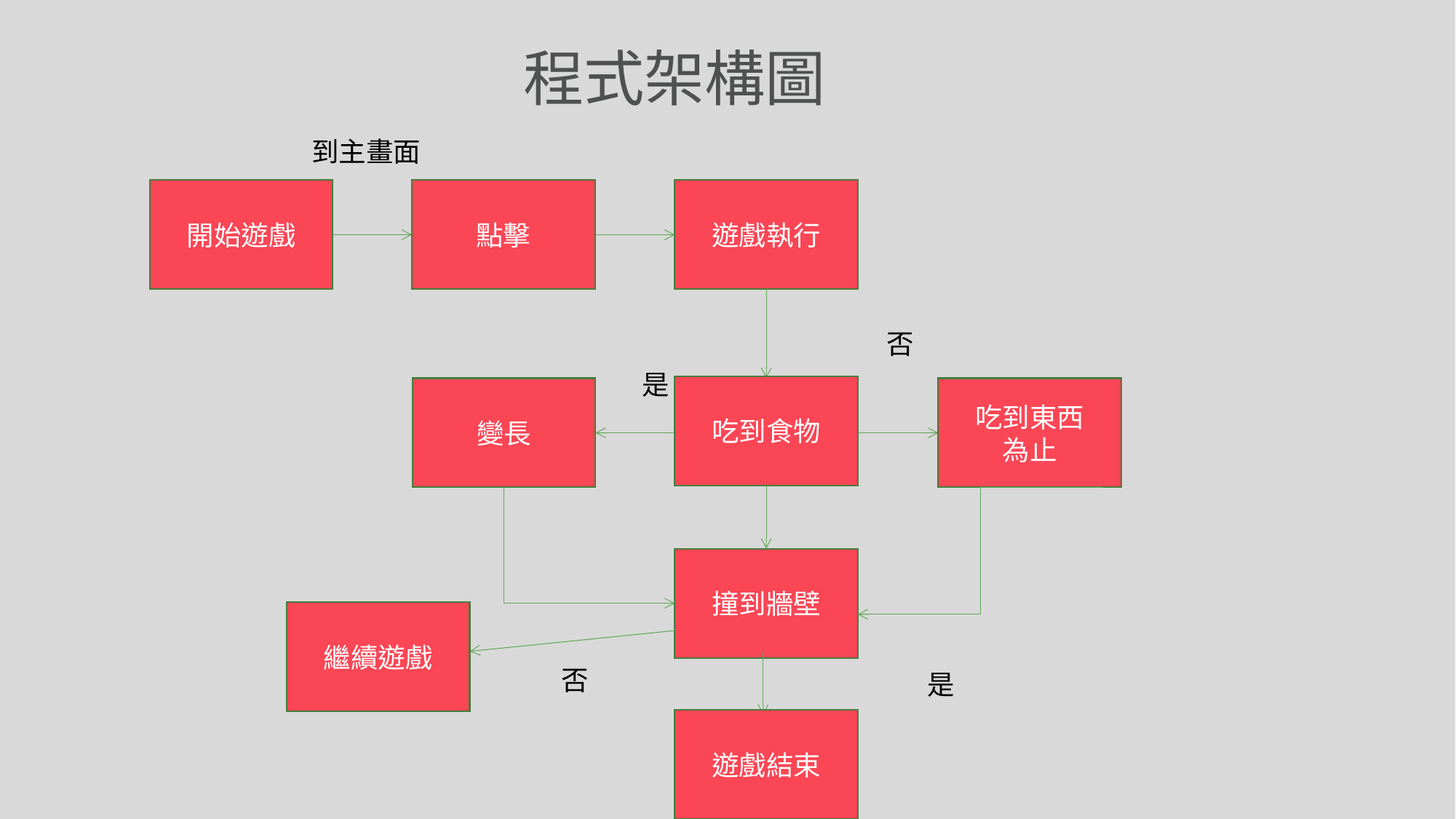

$g
程式架構圖
到主畫面
開始遊戲
點擊
遊戲執行
       否
       是
吃到食物
變長
吃到東西
為止
撞到牆壁
繼續遊戲
       否
       是
遊戲結束